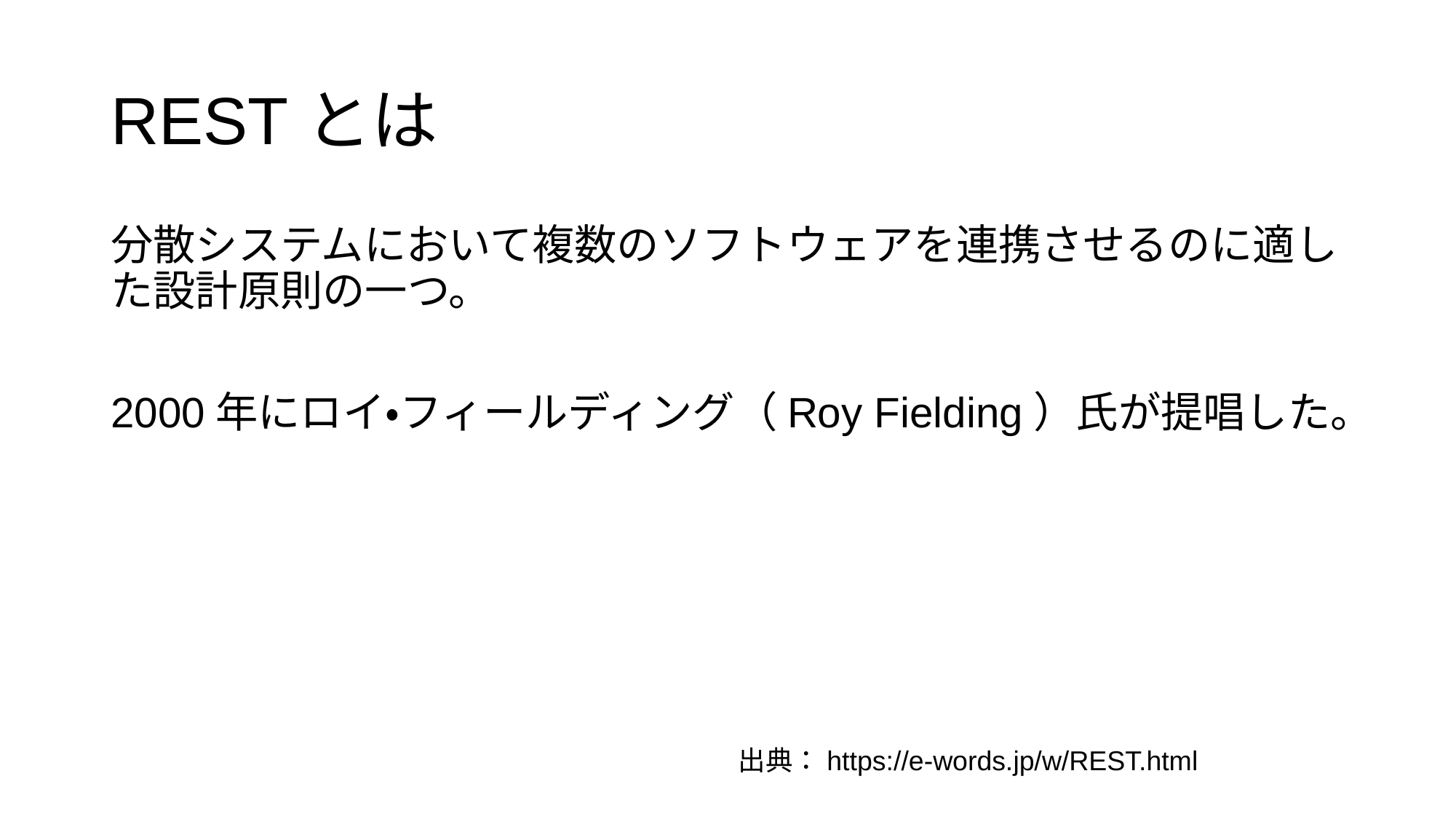

# RESTとは
分散システムにおいて複数のソフトウェアを連携させるのに適した設計原則の一つ。

2000年にロイ・フィールディング（Roy Fielding）氏が提唱した。
出典：https://e-words.jp/w/REST.html